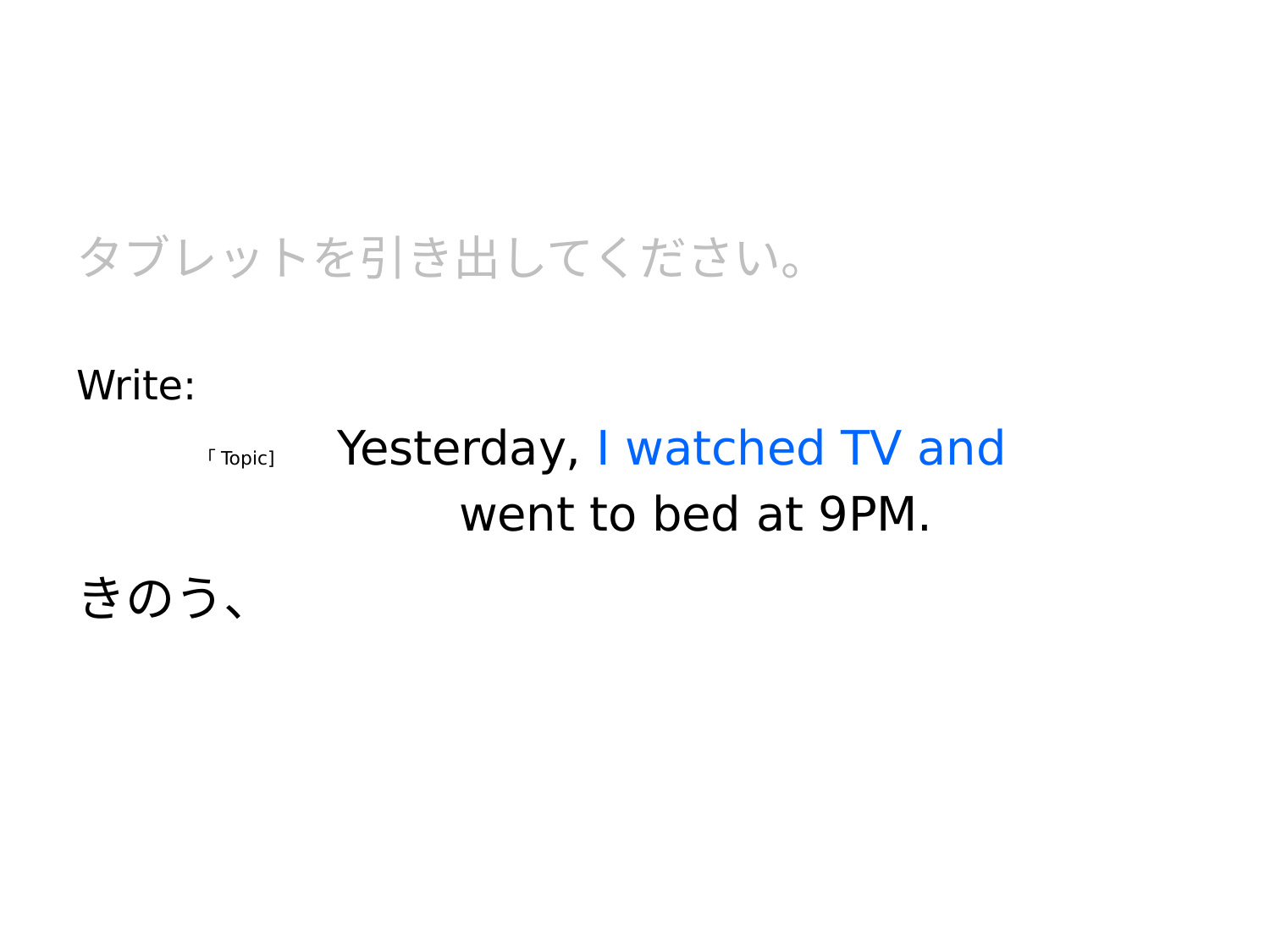

#
タブレットを引き出してください。

Write:
	「Topic]　Yesterday, I watched TV and
	went to bed at 9PM.

きのう、